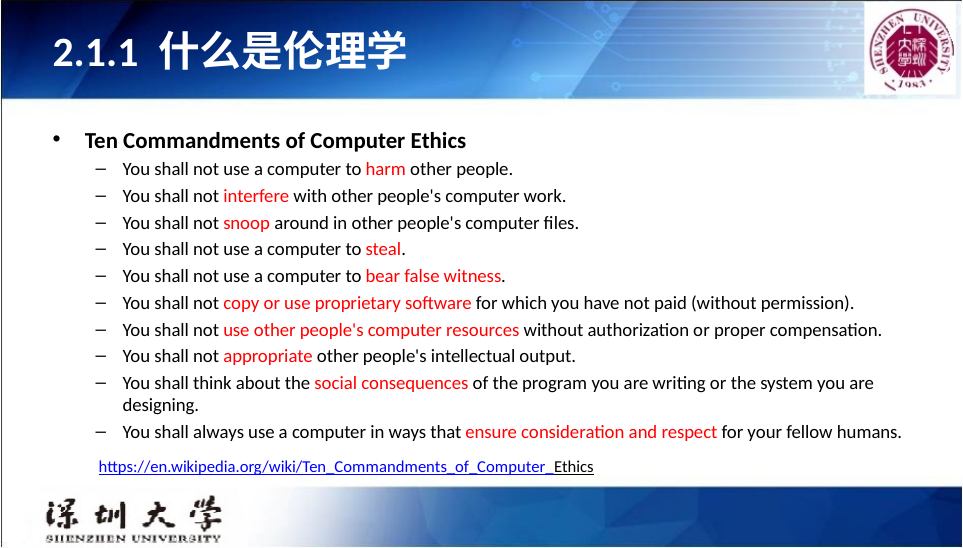

# 2.1.1 什么是伦理学
Ten Commandments of Computer Ethics
You shall not use a computer to harm other people.
You shall not interfere with other people's computer work.
You shall not snoop around in other people's computer files.
You shall not use a computer to steal.
You shall not use a computer to bear false witness.
You shall not copy or use proprietary software for which you have not paid (without permission).
You shall not use other people's computer resources without authorization or proper compensation.
You shall not appropriate other people's intellectual output.
You shall think about the social consequences of the program you are writing or the system you are designing.
You shall always use a computer in ways that ensure consideration and respect for your fellow humans.
https://en.wikipedia.org/wiki/Ten_Commandments_of_Computer_Ethics
44